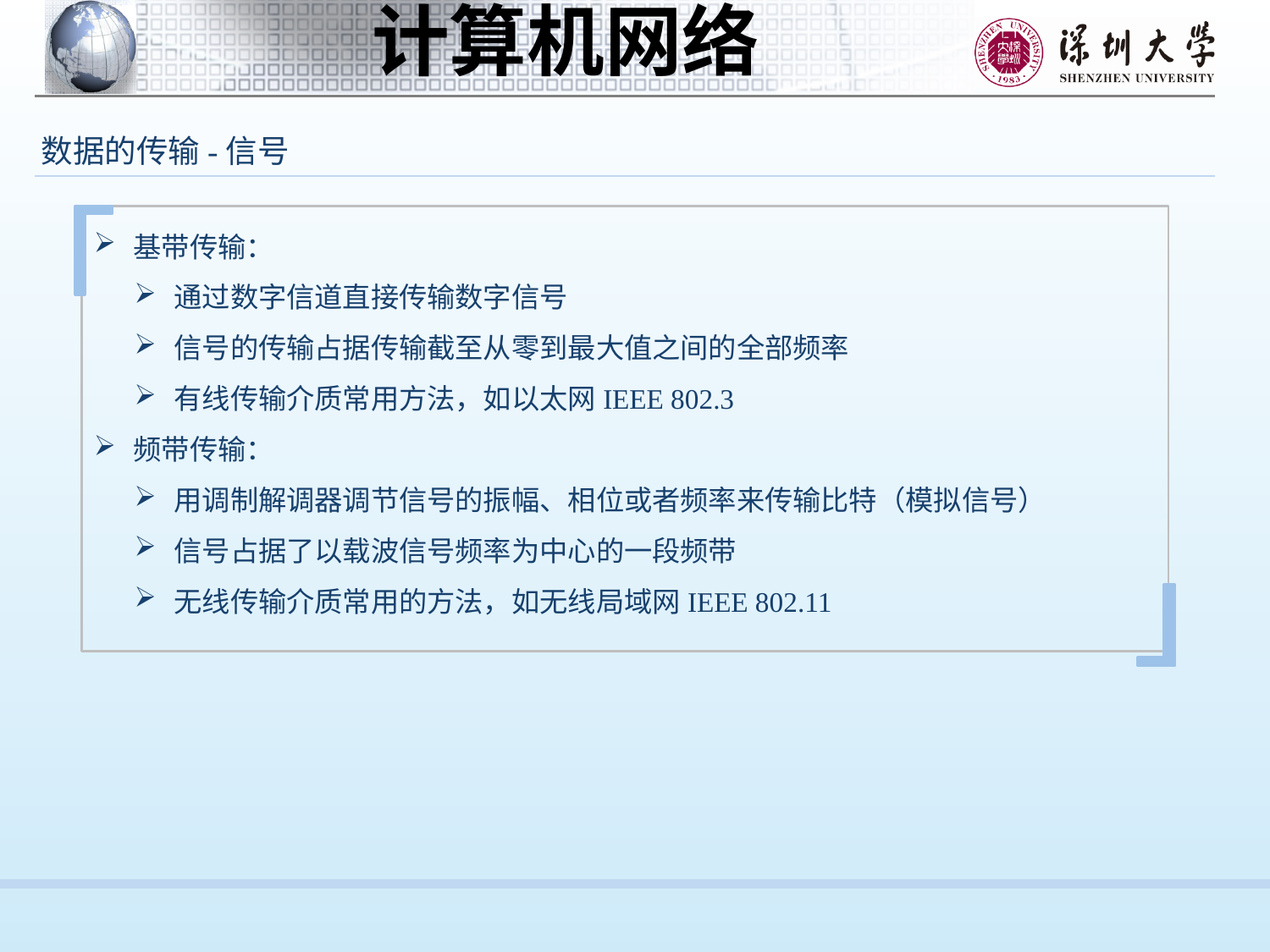

数据的传输-信号

基带传输：
通过数字信道直接传输数字信号
信号的传输占据传输截至从零到最大值之间的全部频率
有线传输介质常用方法，如以太网IEEE 802.3
频带传输：
用调制解调器调节信号的振幅、相位或者频率来传输比特（模拟信号）
信号占据了以载波信号频率为中心的一段频带
无线传输介质常用的方法，如无线局域网IEEE 802.11